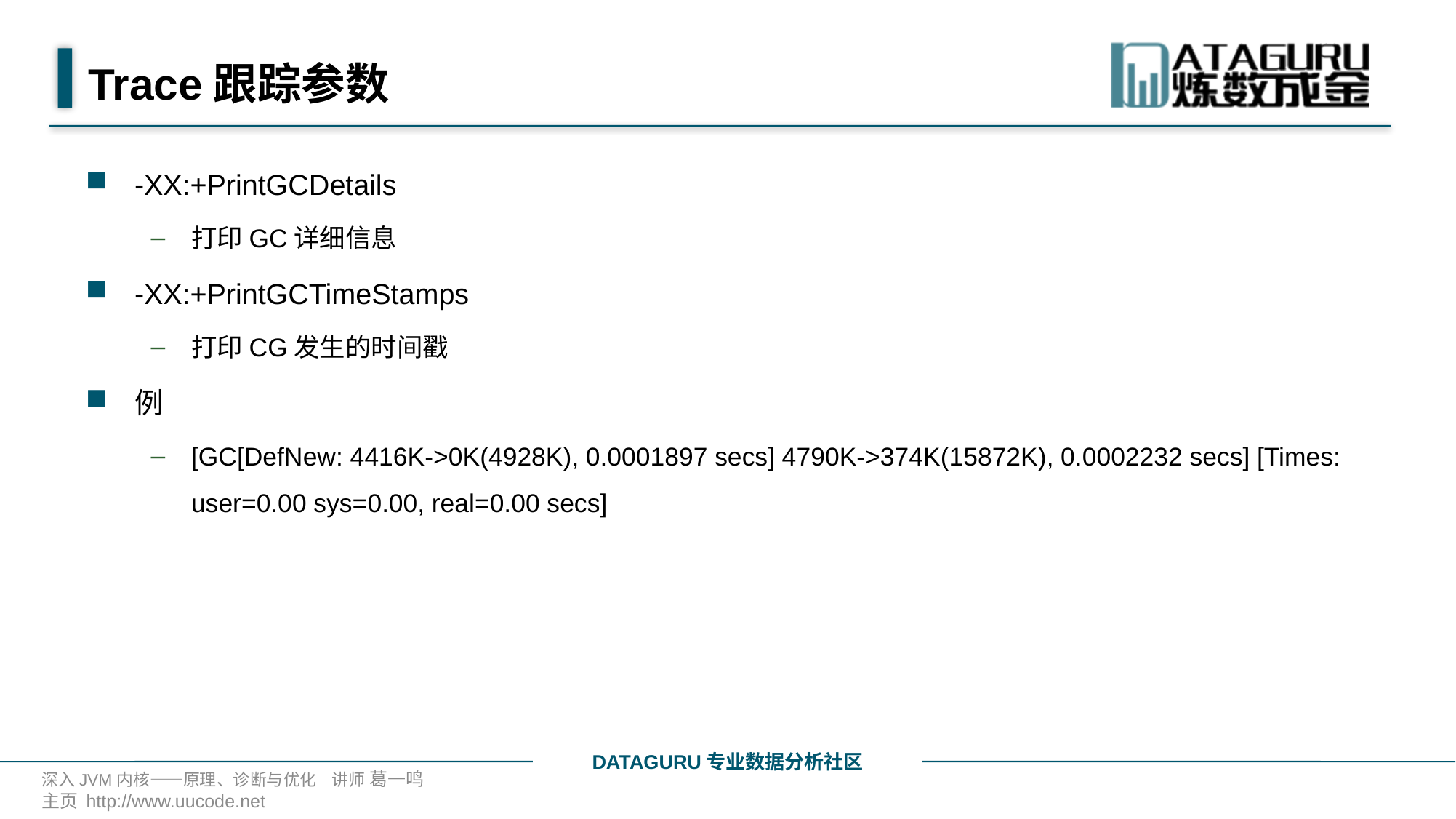

# Trace跟踪参数
-XX:+PrintGCDetails
打印GC详细信息
-XX:+PrintGCTimeStamps
打印CG发生的时间戳
例
[GC[DefNew: 4416K->0K(4928K), 0.0001897 secs] 4790K->374K(15872K), 0.0002232 secs] [Times: user=0.00 sys=0.00, real=0.00 secs]